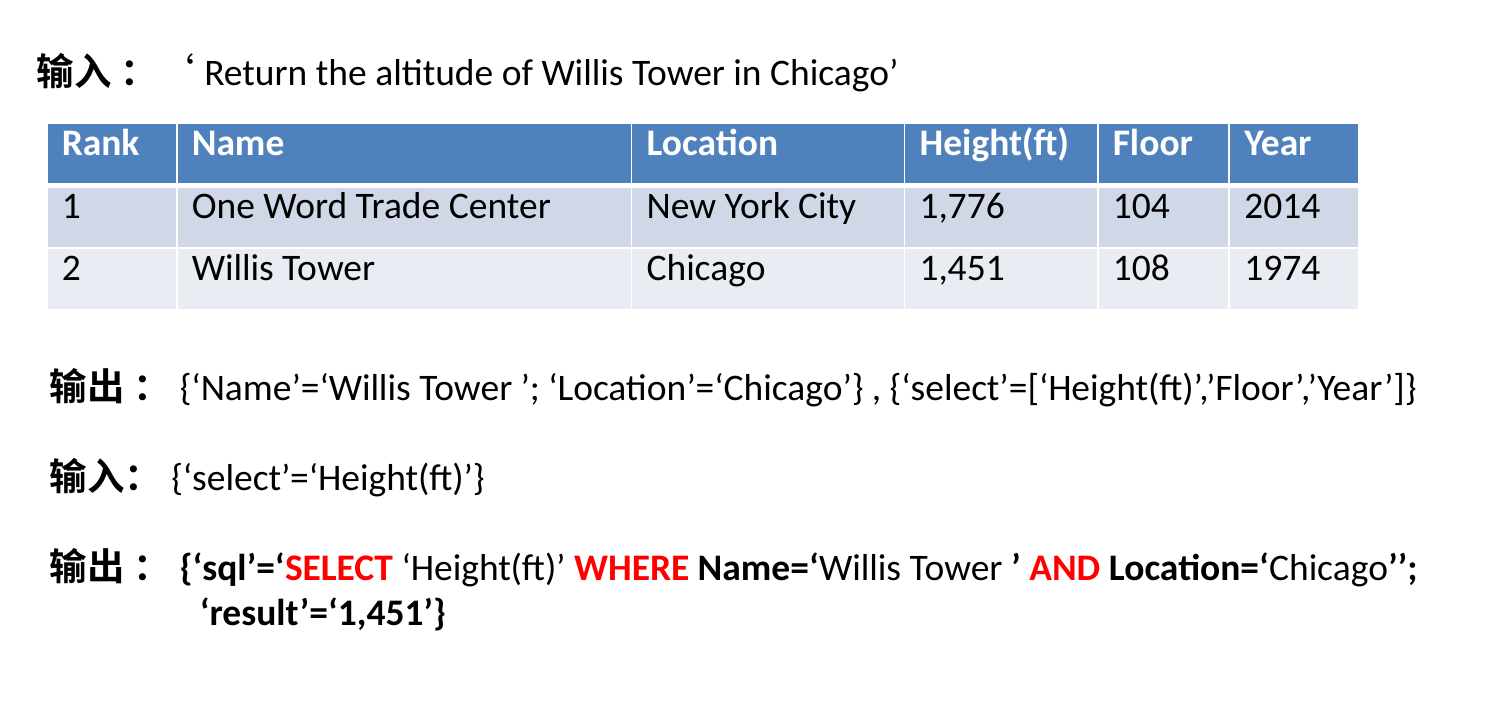

输入 ：‘Return the altitude of Willis Tower in Chicago’
| Rank | Name | Location | Height(ft) | Floor | Year |
| --- | --- | --- | --- | --- | --- |
| 1 | One Word Trade Center | New York City | 1,776 | 104 | 2014 |
| 2 | Willis Tower | Chicago | 1,451 | 108 | 1974 |

输出 ：{‘Name’=‘Willis Tower ’; ‘Location’=‘Chicago’} , {‘select’=[‘Height(ft)’,’Floor’,’Year’]}

输入：{‘select’=‘Height(ft)’}

输出 ：{‘sql’=‘SELECT ‘Height(ft)’ WHERE Name=‘Willis Tower ’ AND Location=‘Chicago’’;
	‘result’=‘1,451’}